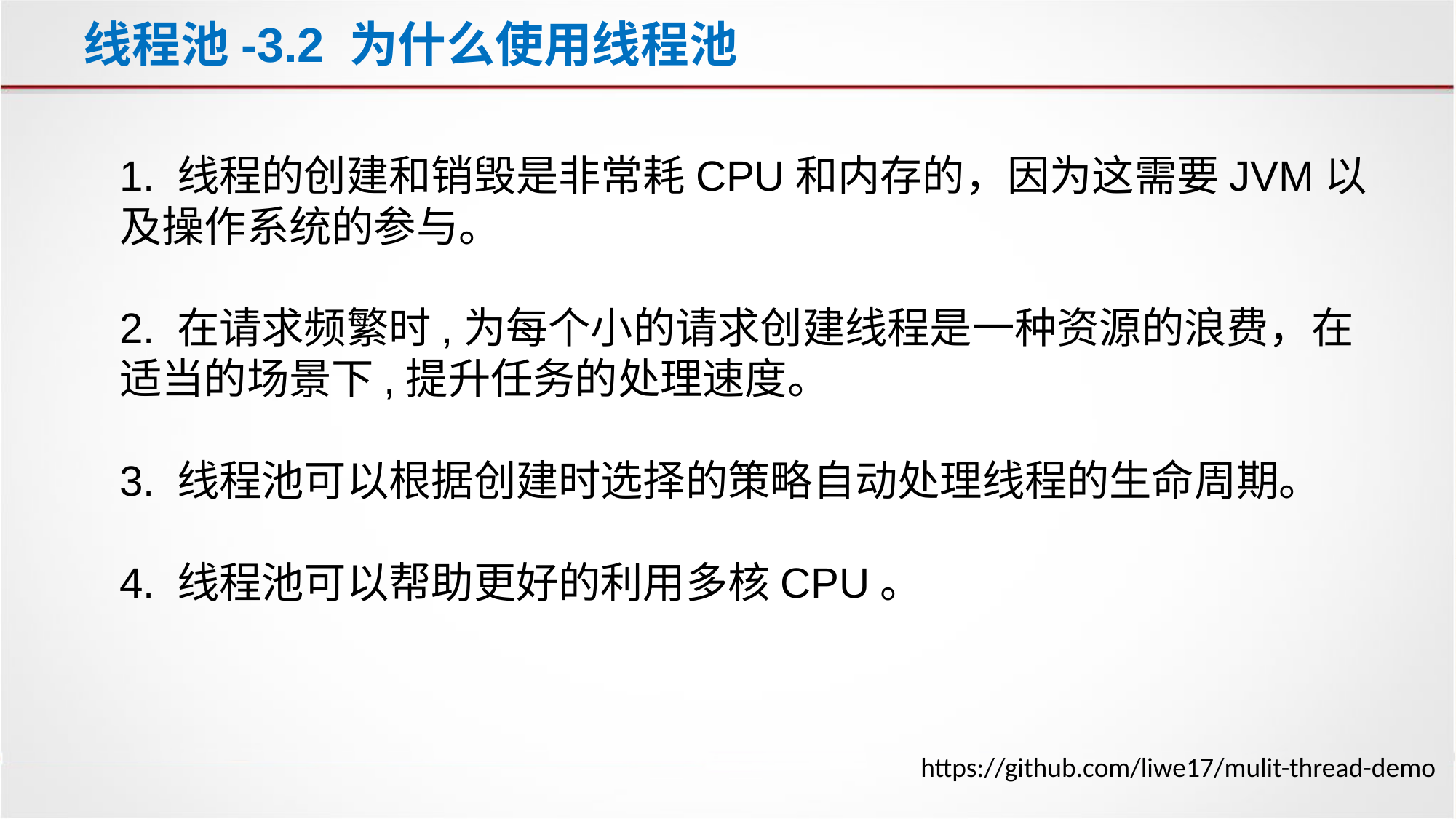

# 线程池-3.2 为什么使用线程池
1. 线程的创建和销毁是非常耗CPU和内存的，因为这需要JVM以及操作系统的参与。

2. 在请求频繁时,为每个小的请求创建线程是一种资源的浪费，在适当的场景下,提升任务的处理速度。

3. 线程池可以根据创建时选择的策略自动处理线程的生命周期。

4. 线程池可以帮助更好的利用多核CPU。